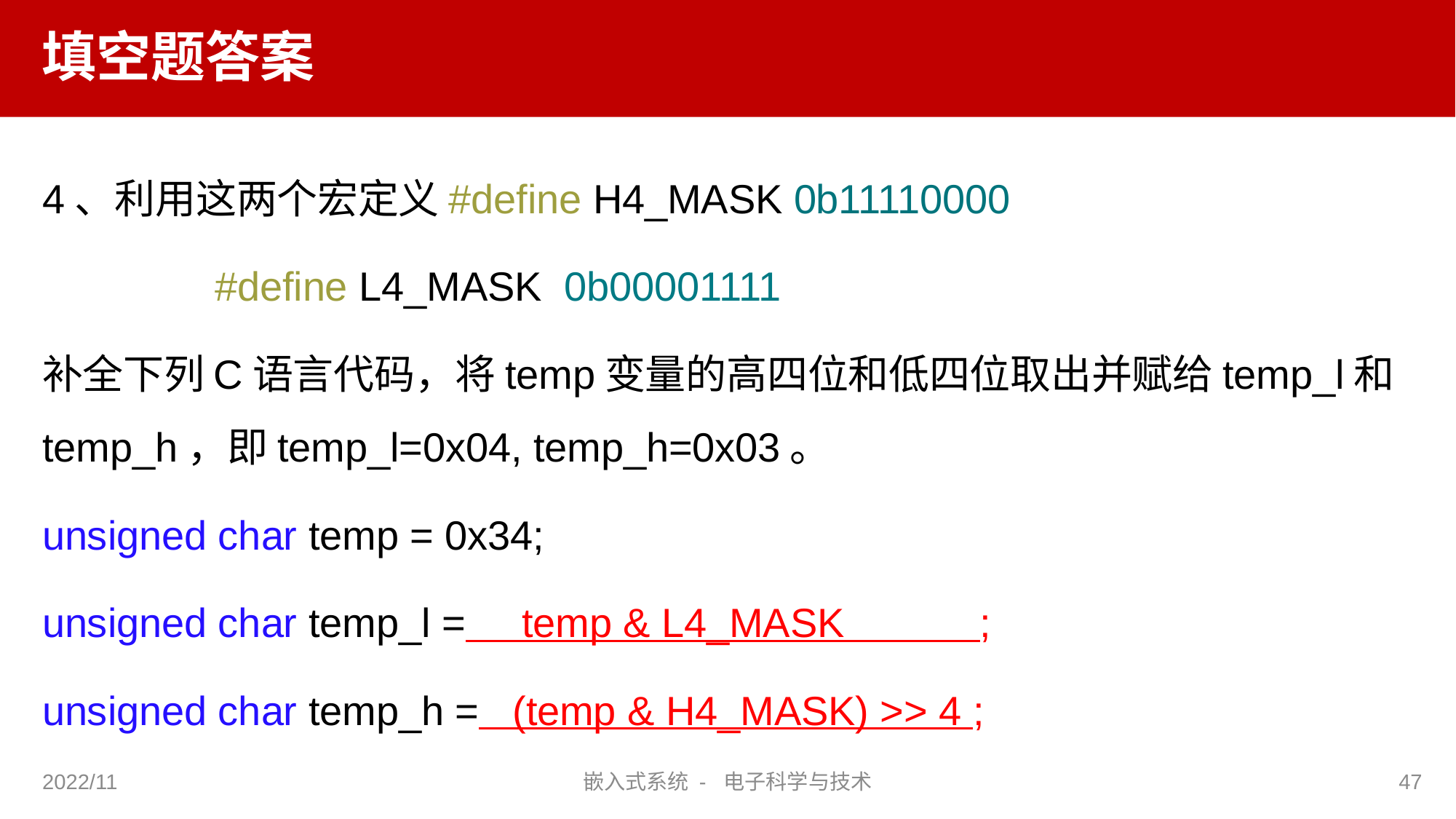

# 填空题答案
4、利用这两个宏定义#define H4_MASK 0b11110000
			      #define L4_MASK  0b00001111
补全下列C语言代码，将temp变量的高四位和低四位取出并赋给temp_l和temp_h，即temp_l=0x04, temp_h=0x03。
unsigned char temp = 0x34;
unsigned char temp_l =     temp & L4_MASK            ;
unsigned char temp_h =   (temp & H4_MASK) >> 4 ;

2022/11
嵌入式系统 -  电子科学与技术
47